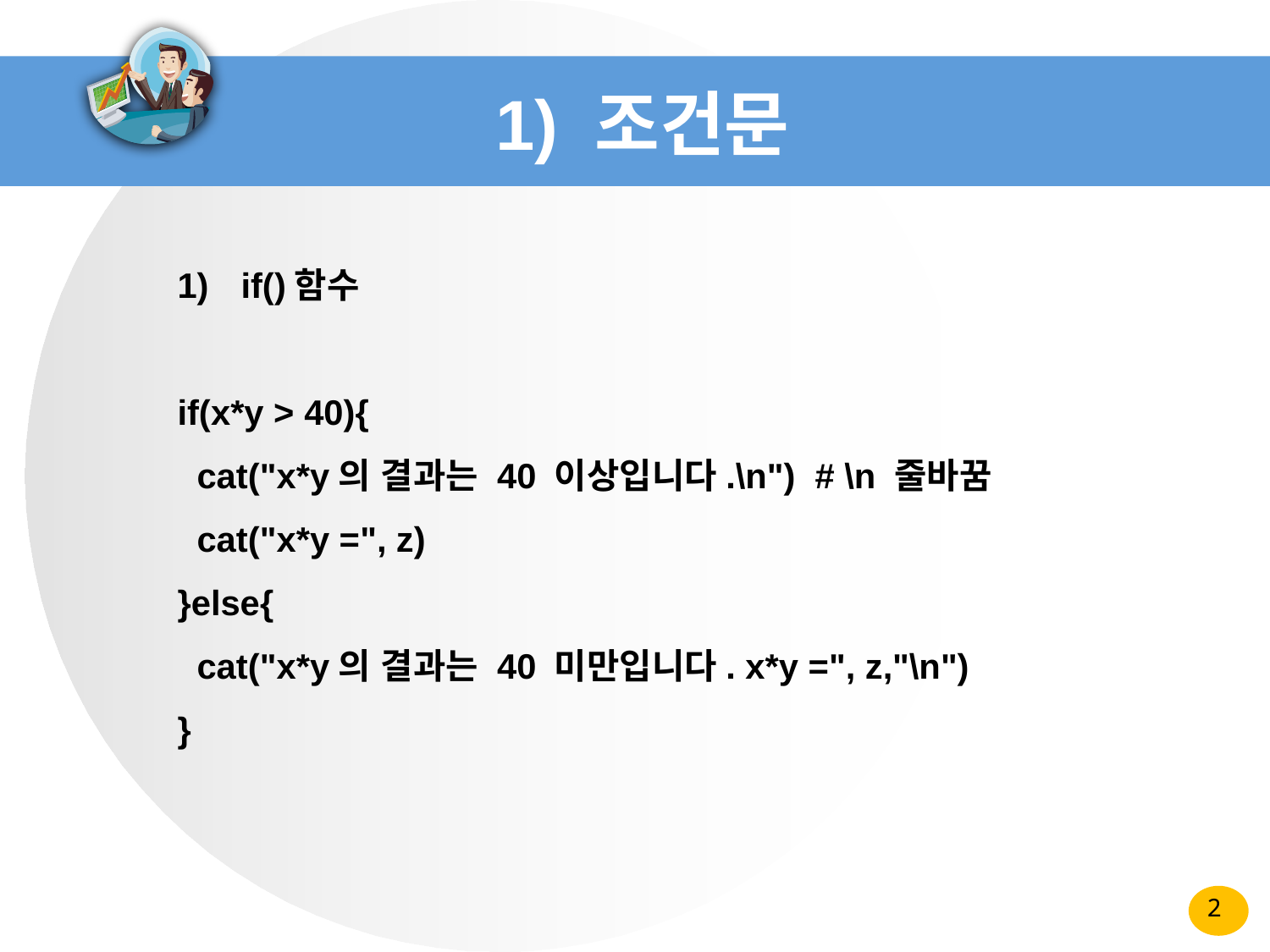

# 1) 조건문
if()함수

if(x*y > 40){
  cat("x*y의 결과는 40 이상입니다.\n")  # \n 줄바꿈
  cat("x*y =", z)
}else{
  cat("x*y의 결과는 40 미만입니다. x*y =", z,"\n")
}
2